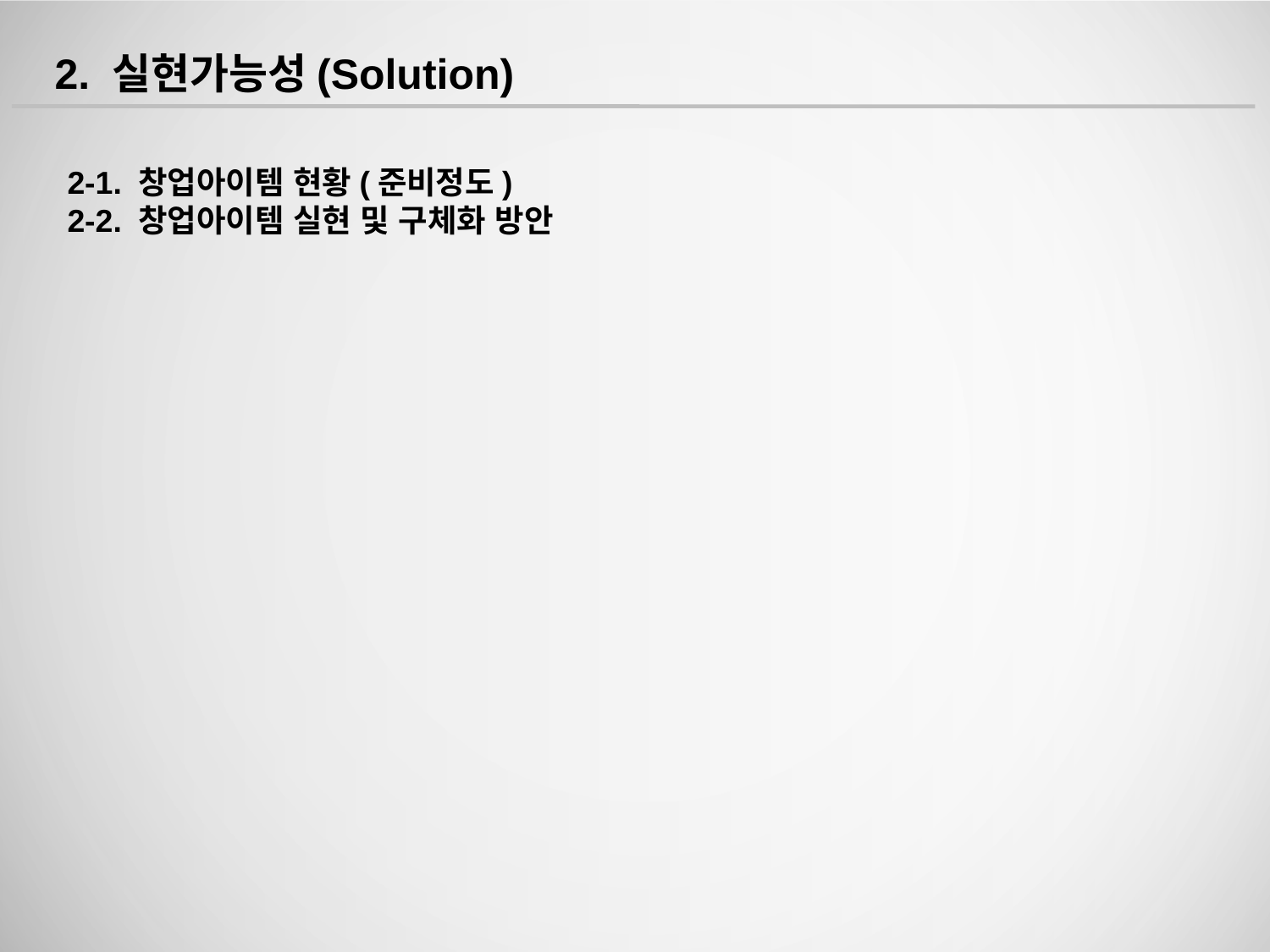

2. 실현가능성(Solution)
2-1. 창업아이템 현황(준비정도)
2-2. 창업아이템 실현 및 구체화 방안